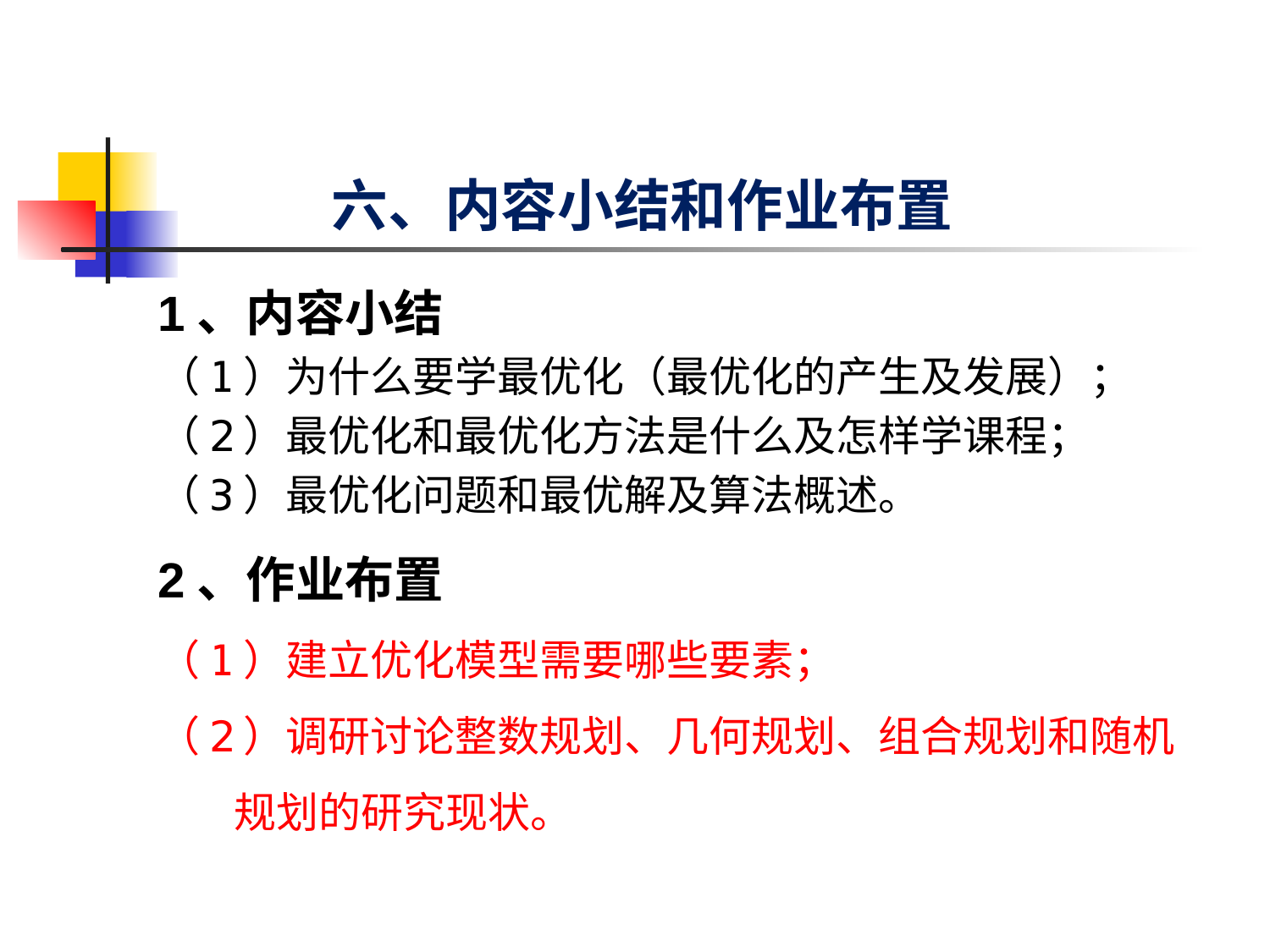

# 六、内容小结和作业布置
1、内容小结
（1）为什么要学最优化（最优化的产生及发展）；
（2）最优化和最优化方法是什么及怎样学课程；
（3）最优化问题和最优解及算法概述。
2、作业布置
（1）建立优化模型需要哪些要素；
（2）调研讨论整数规划、几何规划、组合规划和随机
       规划的研究现状。